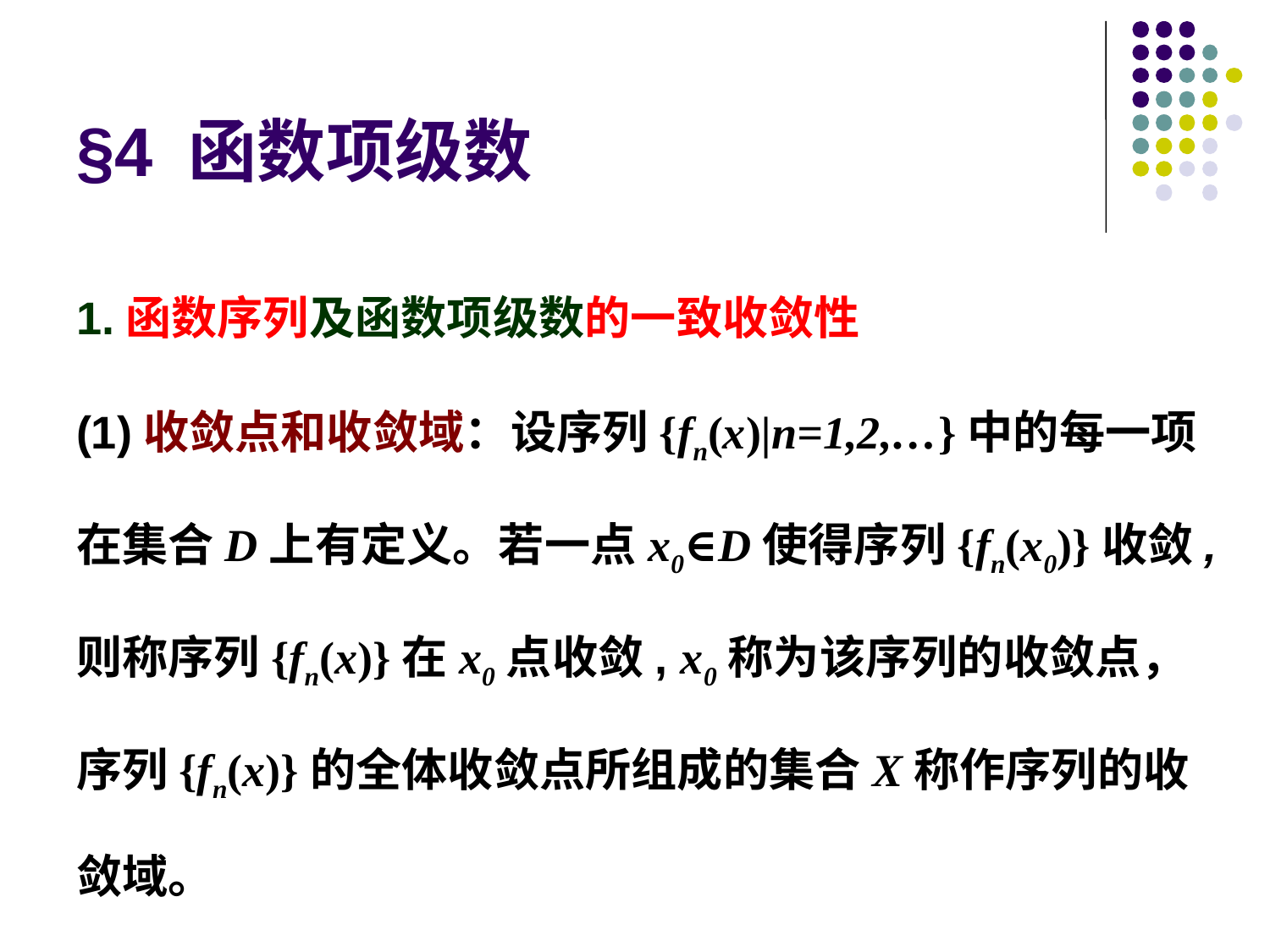

# §4 函数项级数
1.函数序列及函数项级数的一致收敛性
(1)收敛点和收敛域：设序列{fn(x)|n=1,2,…}中的每一项在集合D上有定义。若一点x0∈D使得序列{fn(x0)}收敛,则称序列{fn(x)}在x0点收敛, x0称为该序列的收敛点，序列{fn(x)}的全体收敛点所组成的集合X称作序列的收敛域。